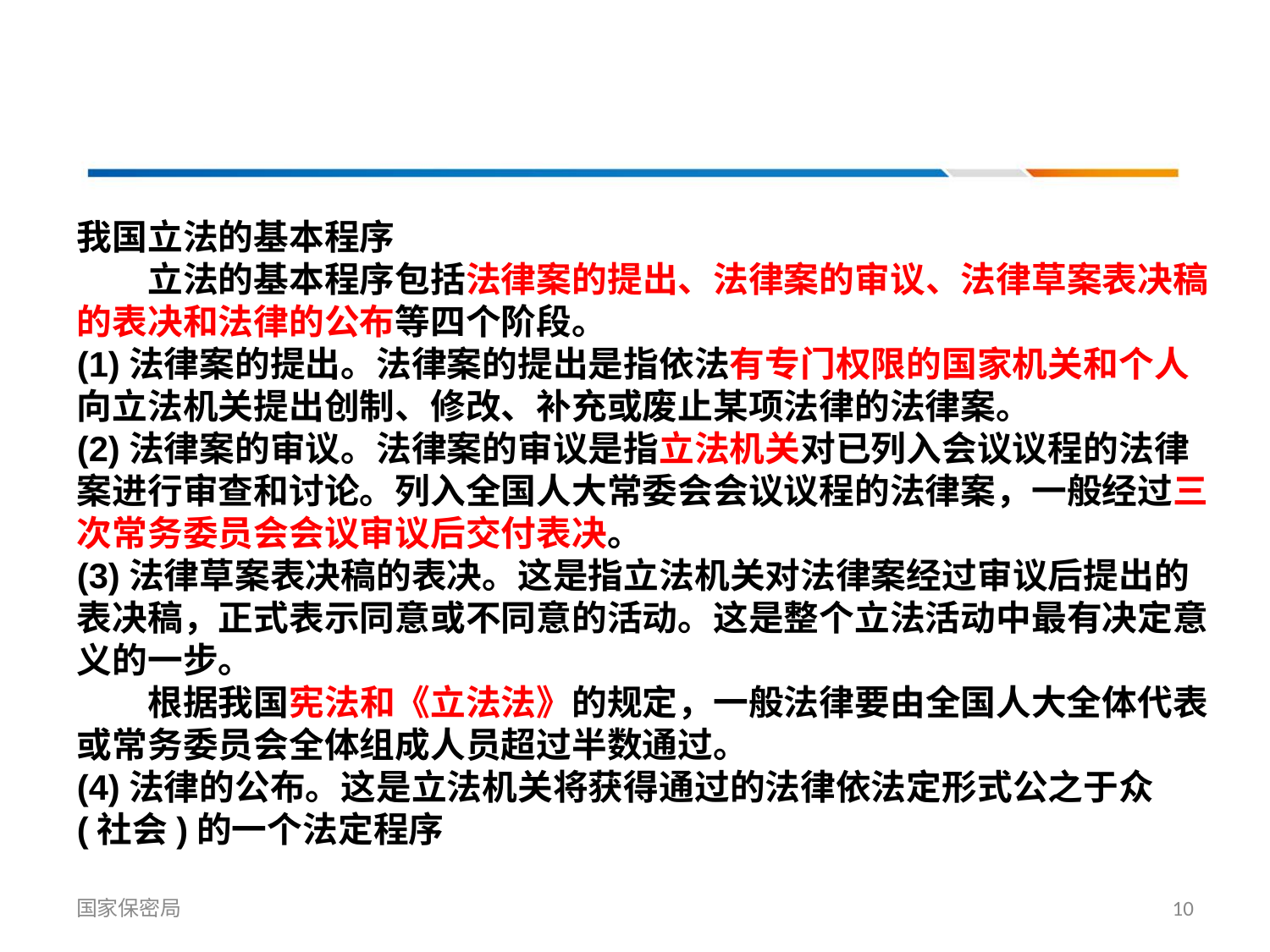

我国立法的基本程序
　　立法的基本程序包括法律案的提出、法律案的审议、法律草案表决稿的表决和法律的公布等四个阶段。
(1)法律案的提出。法律案的提出是指依法有专门权限的国家机关和个人向立法机关提出创制、修改、补充或废止某项法律的法律案。
(2)法律案的审议。法律案的审议是指立法机关对已列入会议议程的法律案进行审查和讨论。列入全国人大常委会会议议程的法律案，一般经过三次常务委员会会议审议后交付表决。
(3)法律草案表决稿的表决。这是指立法机关对法律案经过审议后提出的表决稿，正式表示同意或不同意的活动。这是整个立法活动中最有决定意义的一步。
　　根据我国宪法和《立法法》的规定，一般法律要由全国人大全体代表或常务委员会全体组成人员超过半数通过。
(4)法律的公布。这是立法机关将获得通过的法律依法定形式公之于众(社会)的一个法定程序

国家保密局

10